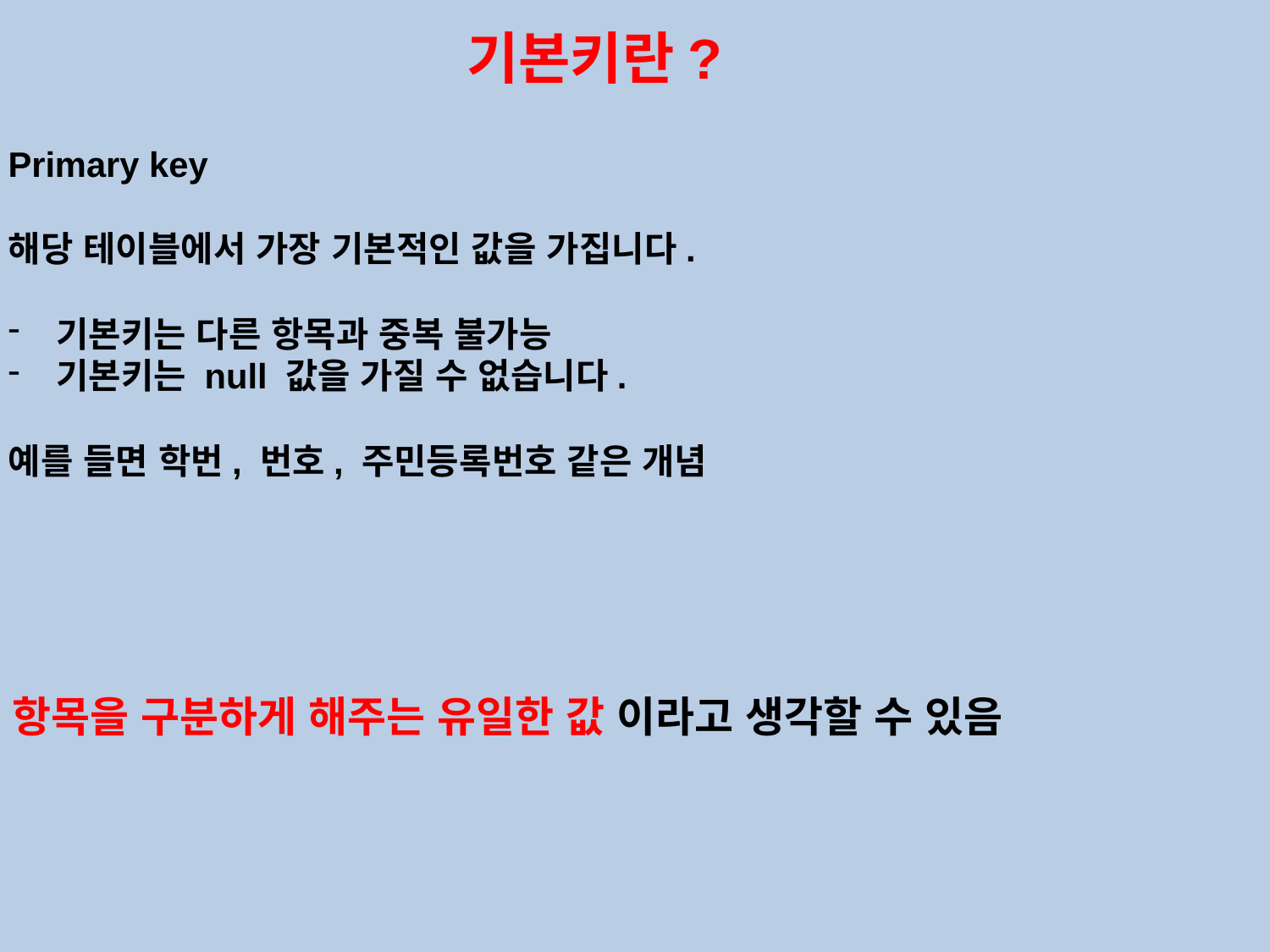

기본키란?
Primary key

해당 테이블에서 가장 기본적인 값을 가집니다.

기본키는 다른 항목과 중복 불가능
기본키는 null 값을 가질 수 없습니다.

예를 들면 학번, 번호, 주민등록번호 같은 개념

항목을 구분하게 해주는 유일한 값 이라고 생각할 수 있음